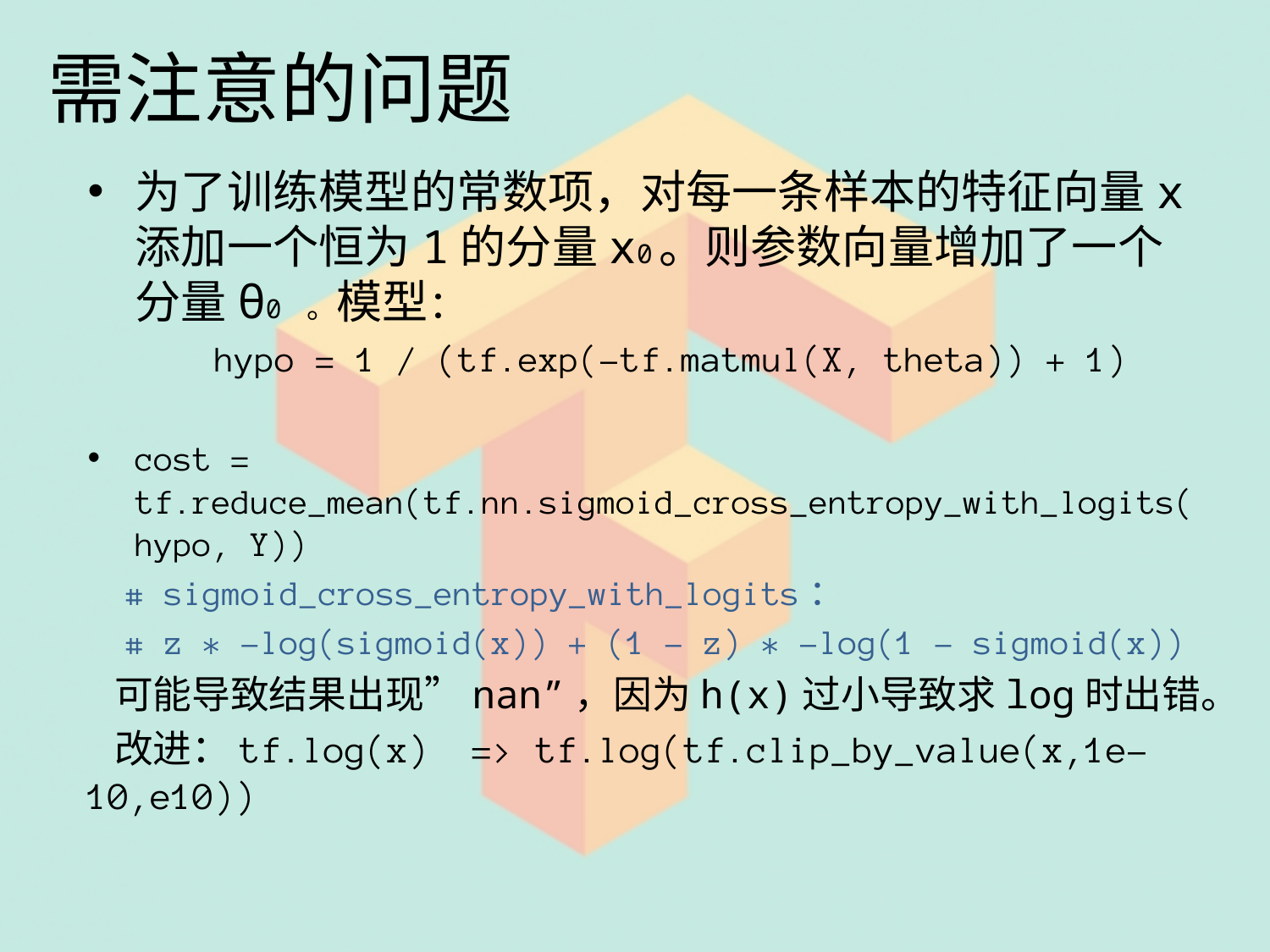

# 需注意的问题
为了训练模型的常数项，对每一条样本的特征向量x添加一个恒为1的分量x0。则参数向量增加了一个分量θ0 。模型：
	hypo = 1 / (tf.exp(-tf.matmul(X, theta)) + 1)

cost = tf.reduce_mean(tf.nn.sigmoid_cross_entropy_with_logits(hypo, Y))
  # sigmoid_cross_entropy_with_logits：
  # z * -log(sigmoid(x)) + (1 - z) * -log(1 - sigmoid(x))
  可能导致结果出现”nan”，因为h(x)过小导致求log时出错。
  改进：tf.log(x)  => tf.log(tf.clip_by_value(x,1e-10,e10))